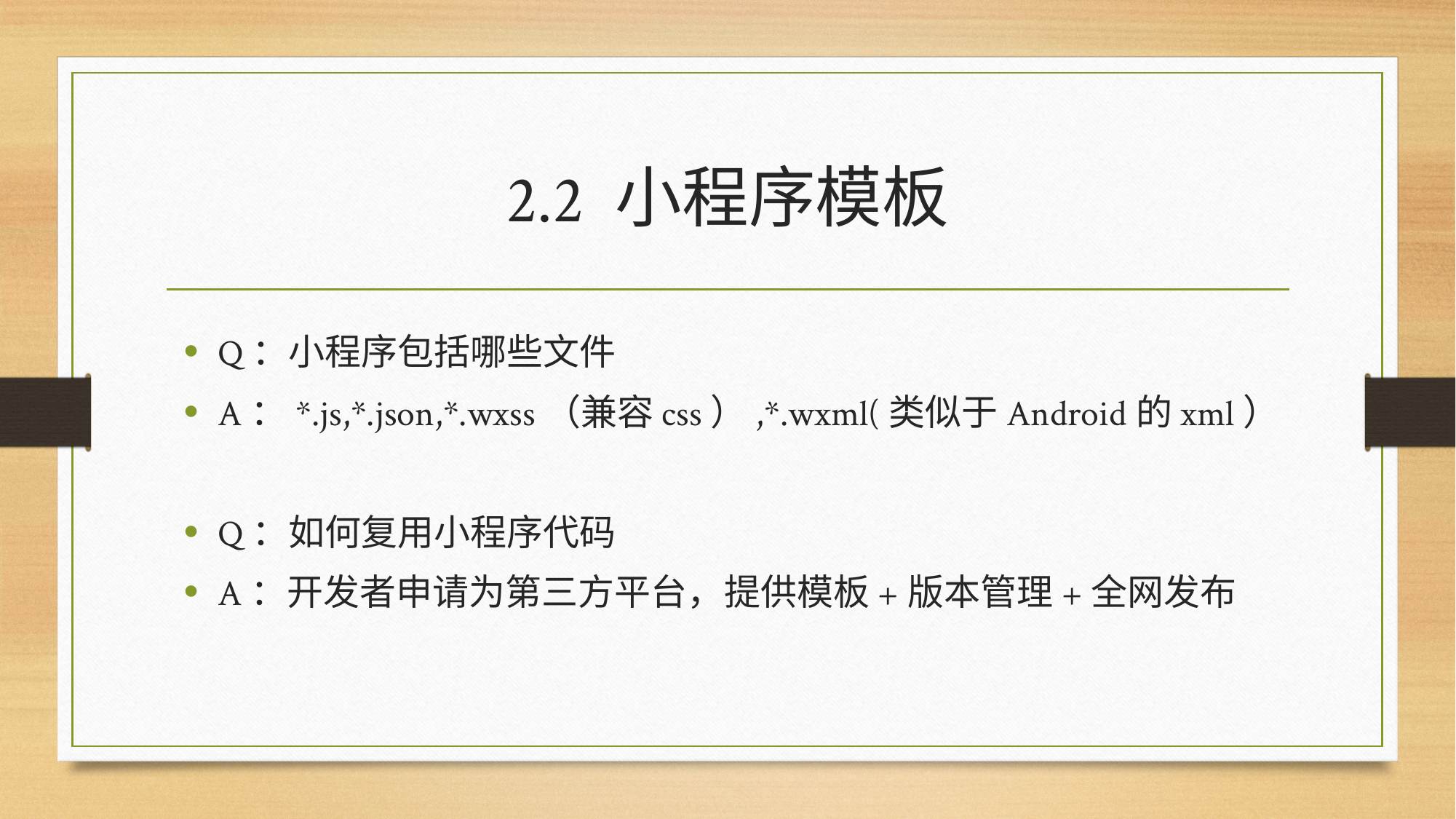

# 2.2 小程序模板

Q：小程序包括哪些文件
A：*.js,*.json,*.wxss（兼容css）,*.wxml(类似于Android的xml）

Q：如何复用小程序代码
A：开发者申请为第三方平台，提供模板+版本管理+全网发布